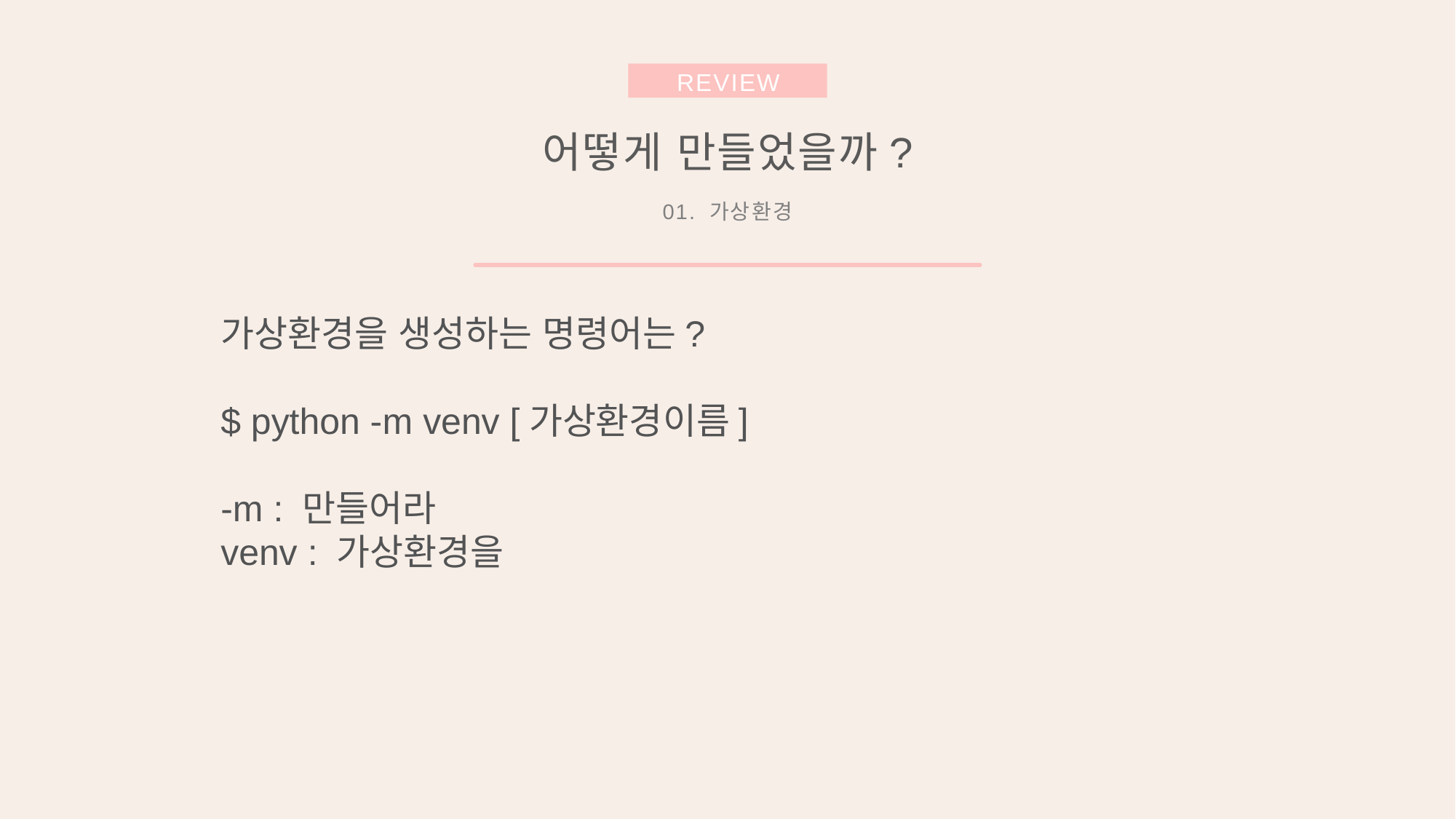

REVIEW
어떻게 만들었을까?
01. 가상환경
가상환경을 생성하는 명령어는?

$ python -m venv [가상환경이름]

-m : 만들어라
venv : 가상환경을